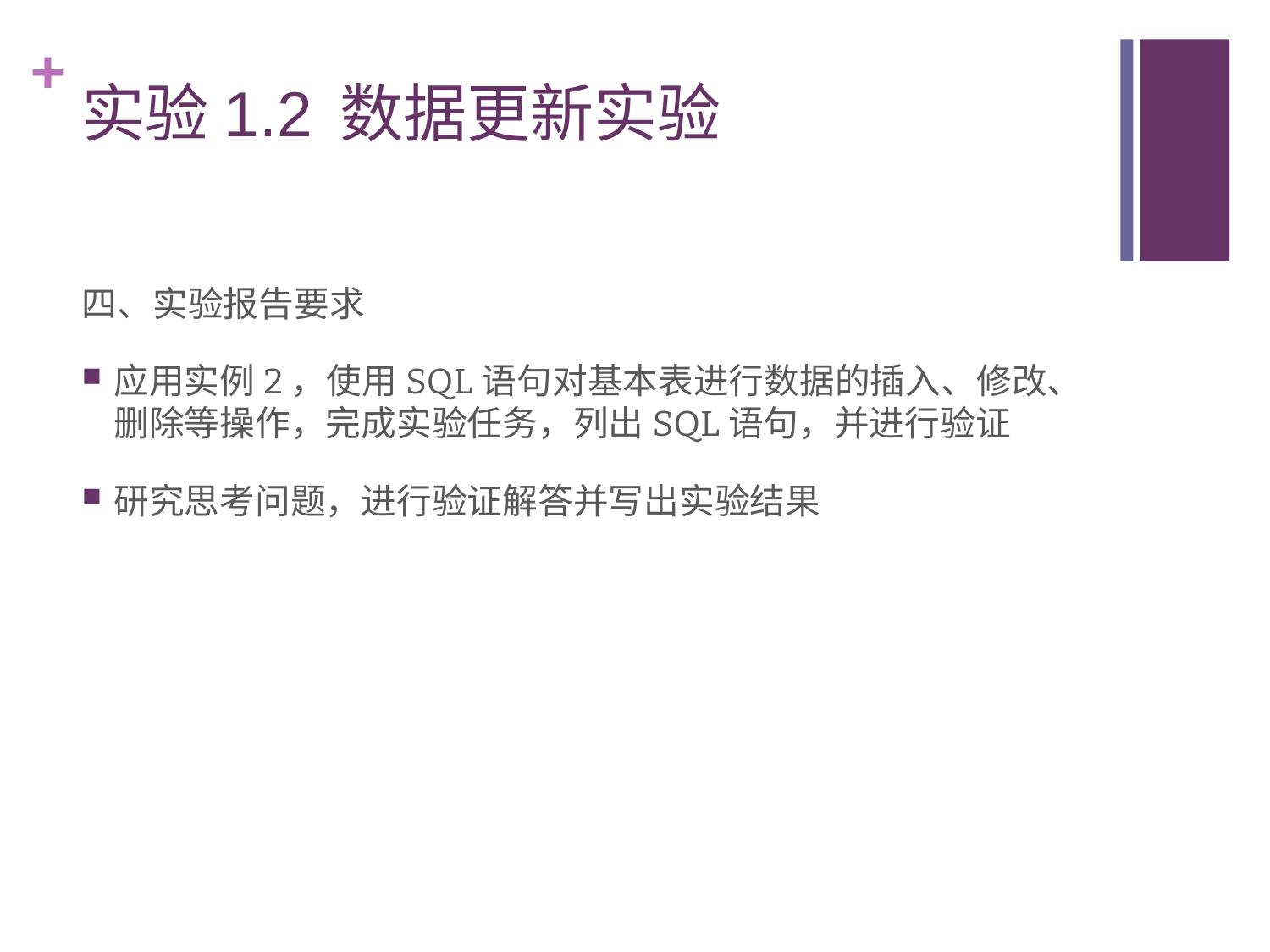

# 实验1.2 数据更新实验
四、实验报告要求
应用实例2，使用SQL语句对基本表进行数据的插入、修改、删除等操作，完成实验任务，列出SQL语句，并进行验证
研究思考问题，进行验证解答并写出实验结果